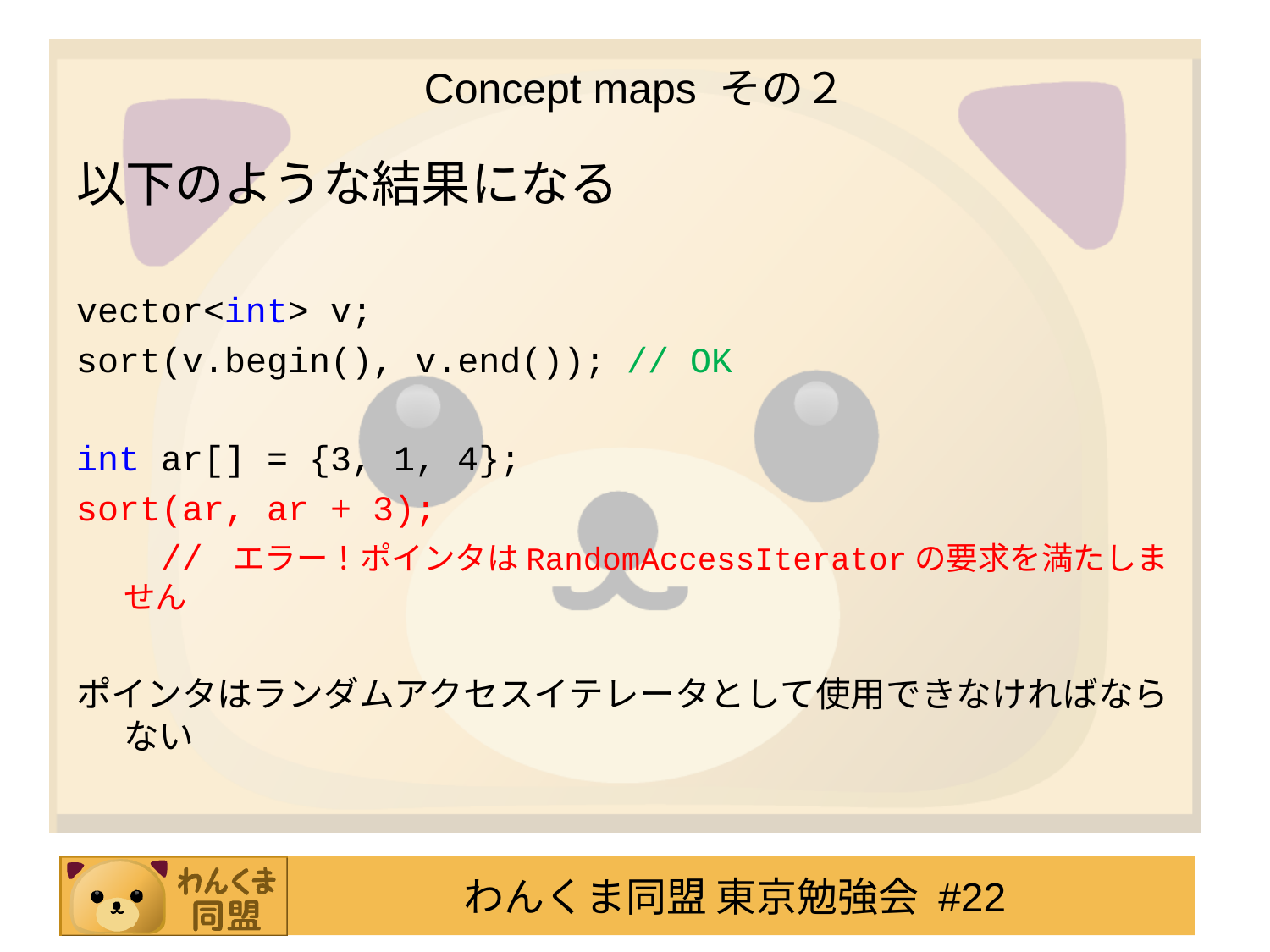

# Concept maps その２
以下のような結果になる

vector<int> v;
sort(v.begin(), v.end()); // OK

int ar[] = {3, 1, 4};
sort(ar, ar + 3);
    // エラー！ポインタはRandomAccessIteratorの要求を満たしません

ポインタはランダムアクセスイテレータとして使用できなければならない